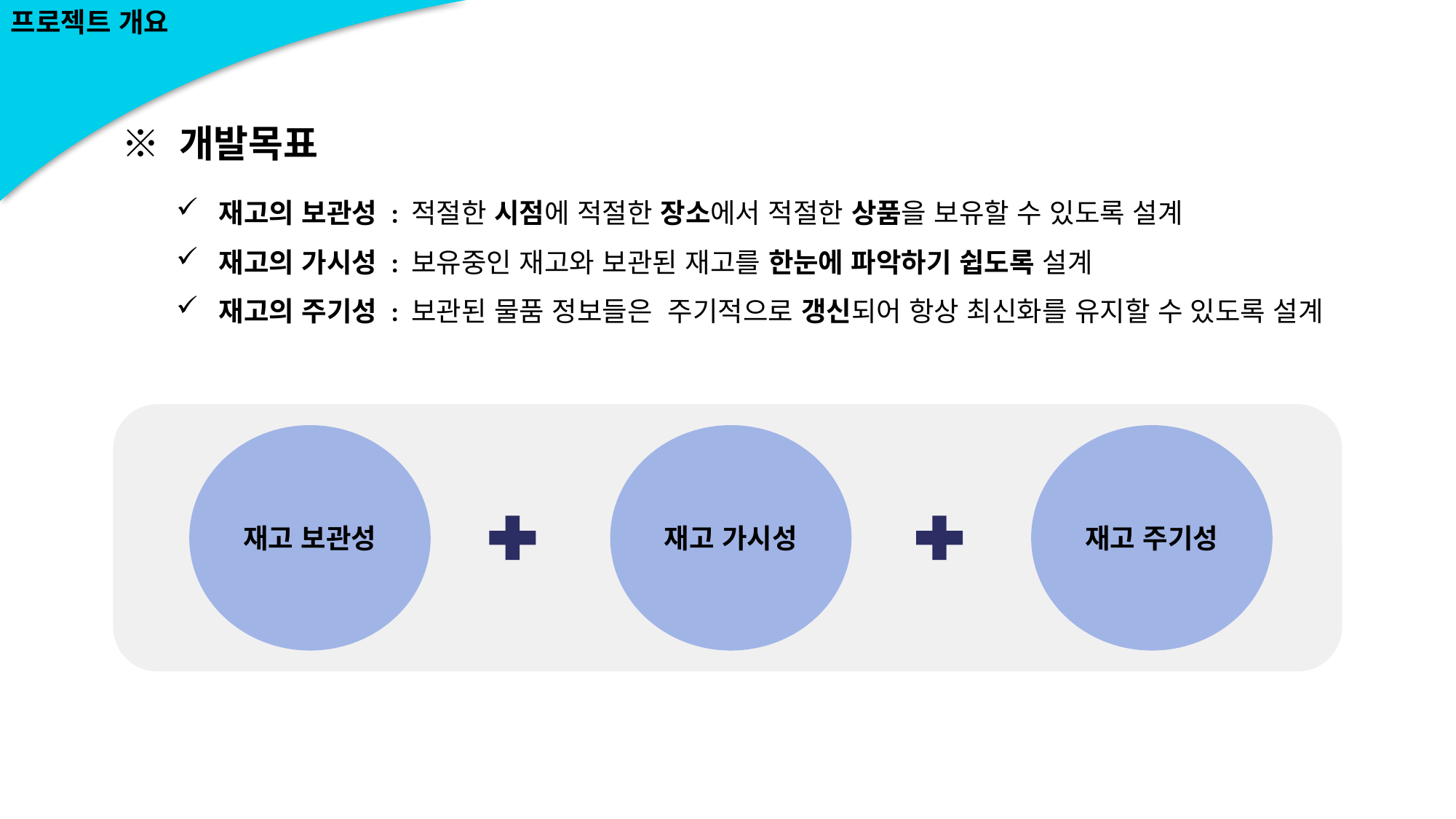

프로젝트 개요
※ 개발목표

재고의 보관성 : 적절한 시점에 적절한 장소에서 적절한 상품을 보유할 수 있도록 설계
재고의 가시성 : 보유중인 재고와 보관된 재고를 한눈에 파악하기 쉽도록 설계
재고의 주기성 : 보관된 물품 정보들은  주기적으로 갱신되어 항상 최신화를 유지할 수 있도록 설계

재고 보관성
재고 주기성
재고 가시성